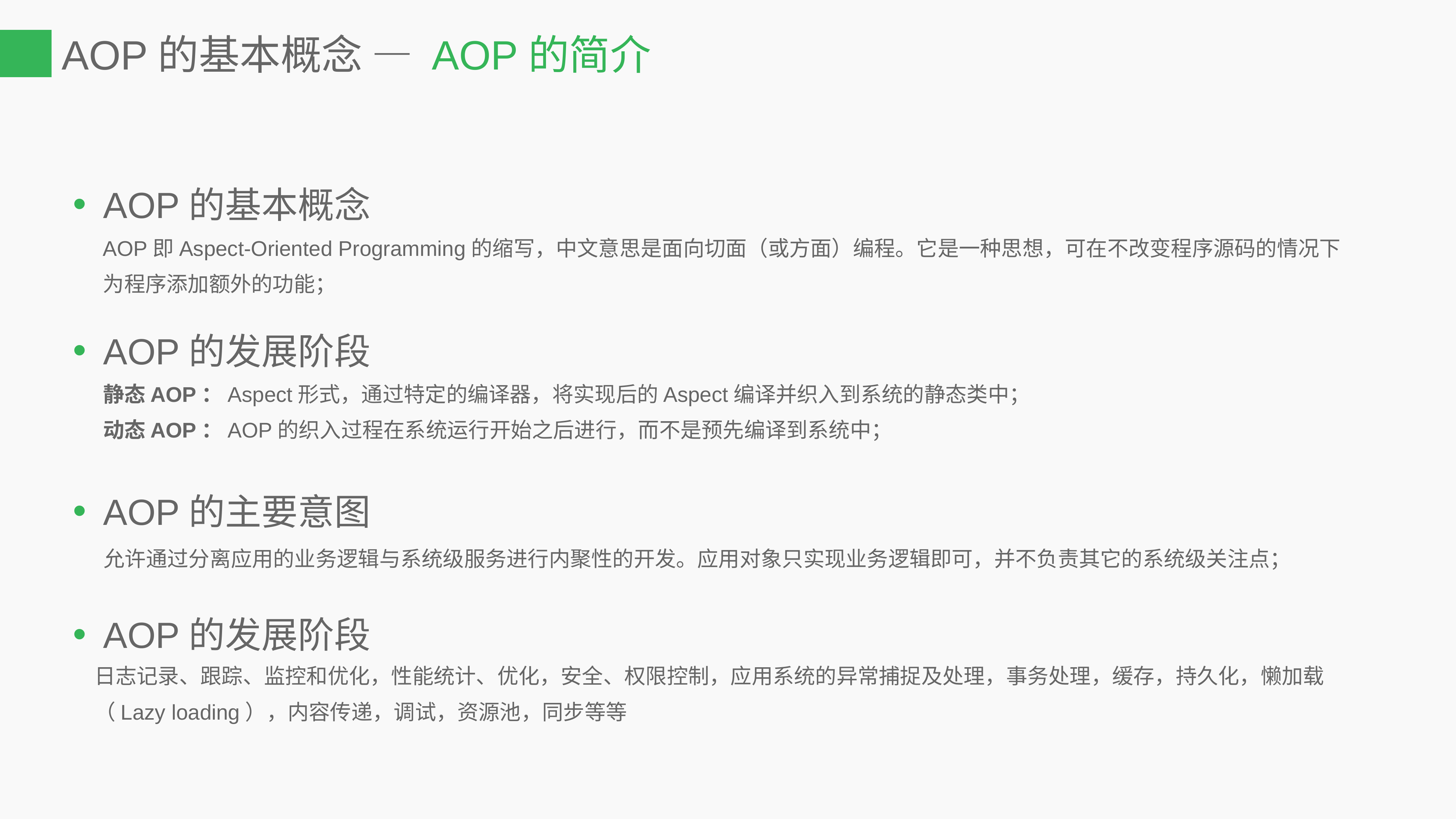

# AOP的基本概念 — AOP的简介
AOP的基本概念

AOP即Aspect-Oriented Programming的缩写，中文意思是面向切面（或方面）编程。它是一种思想，可在不改变程序源码的情况下为程序添加额外的功能；
AOP的发展阶段
静态AOP：Aspect形式，通过特定的编译器，将实现后的Aspect编译并织入到系统的静态类中；
动态AOP：AOP的织入过程在系统运行开始之后进行，而不是预先编译到系统中；
AOP的主要意图
允许通过分离应用的业务逻辑与系统级服务进行内聚性的开发。应用对象只实现业务逻辑即可，并不负责其它的系统级关注点；
AOP的发展阶段
日志记录、跟踪、监控和优化，性能统计、优化，安全、权限控制，应用系统的异常捕捉及处理，事务处理，缓存，持久化，懒加载（Lazy loading），内容传递，调试，资源池，同步等等